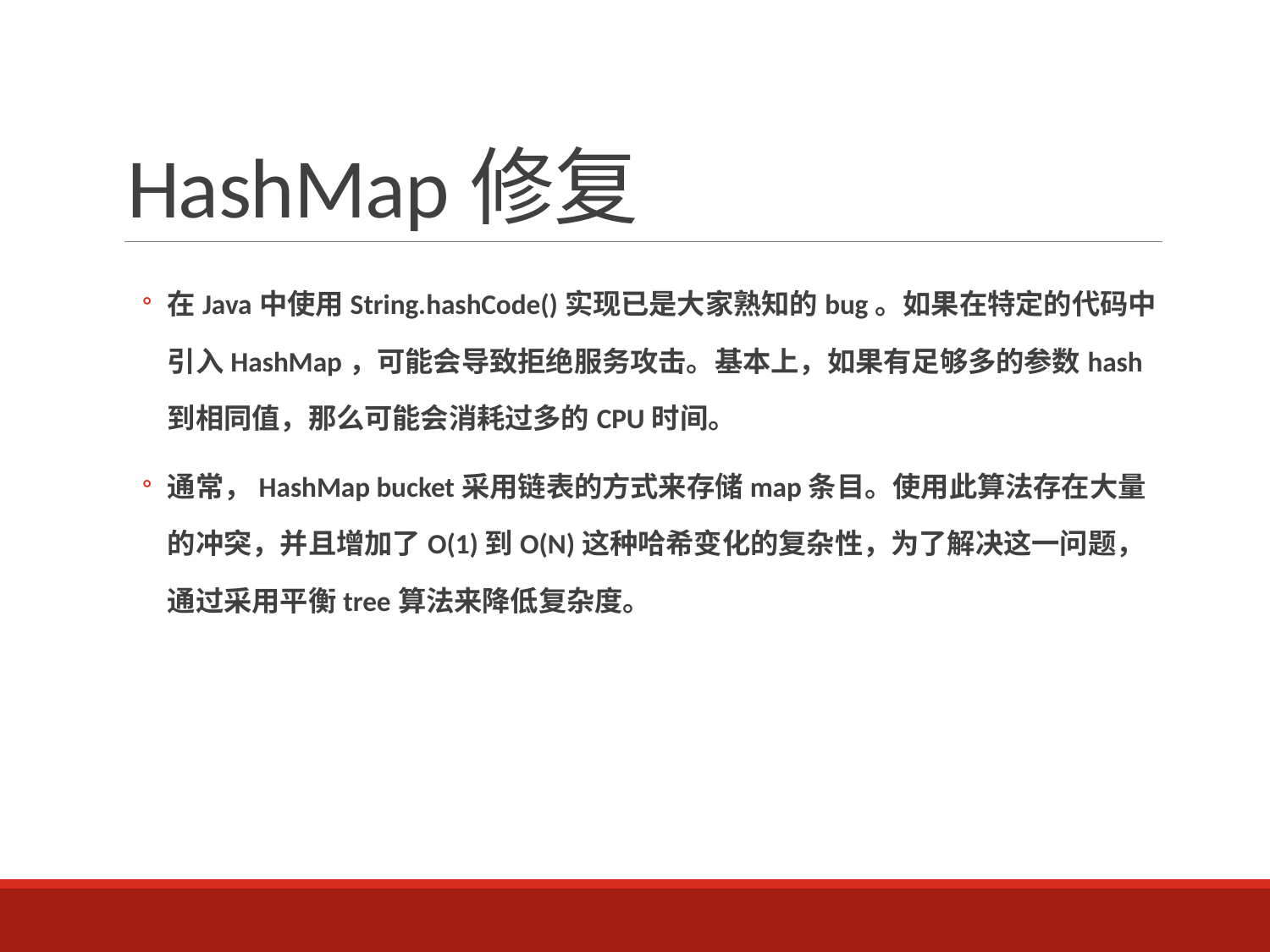

# HashMap修复
在Java中使用String.hashCode()实现已是大家熟知的bug。如果在特定的代码中引入HashMap，可能会导致拒绝服务攻击。基本上，如果有足够多的参数hash到相同值，那么可能会消耗过多的CPU时间。
通常，HashMap bucket采用链表的方式来存储map条目。使用此算法存在大量的冲突，并且增加了O(1)到O(N)这种哈希变化的复杂性，为了解决这一问题，通过采用平衡tree算法来降低复杂度。